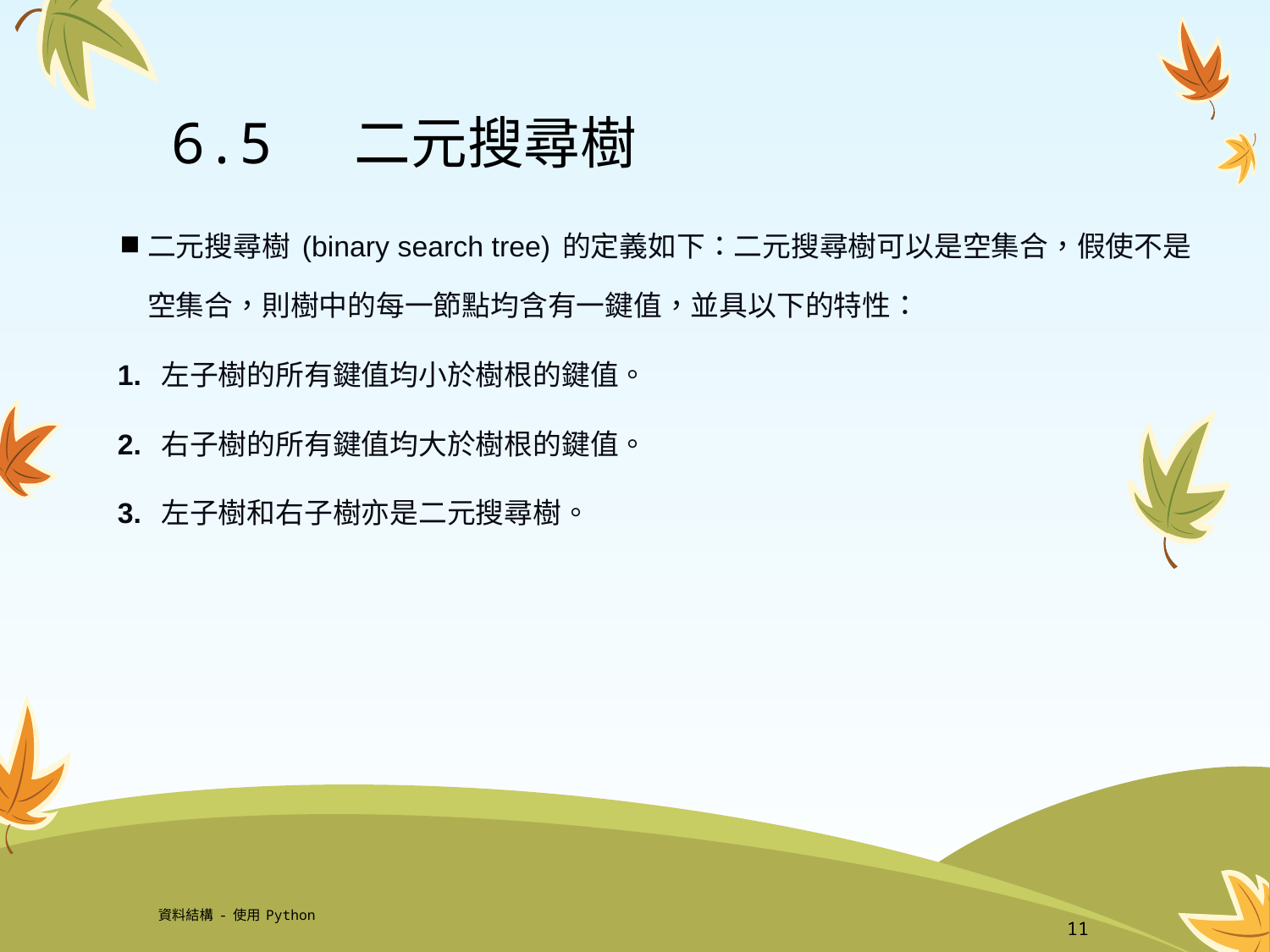

# 6.5  二元搜尋樹
二元搜尋樹(binary search tree)的定義如下：二元搜尋樹可以是空集合，假使不是空集合，則樹中的每一節點均含有一鍵值，並具以下的特性：
1. 左子樹的所有鍵值均小於樹根的鍵值。
2. 右子樹的所有鍵值均大於樹根的鍵值。
3. 左子樹和右子樹亦是二元搜尋樹。
資料結構-使用Python
11